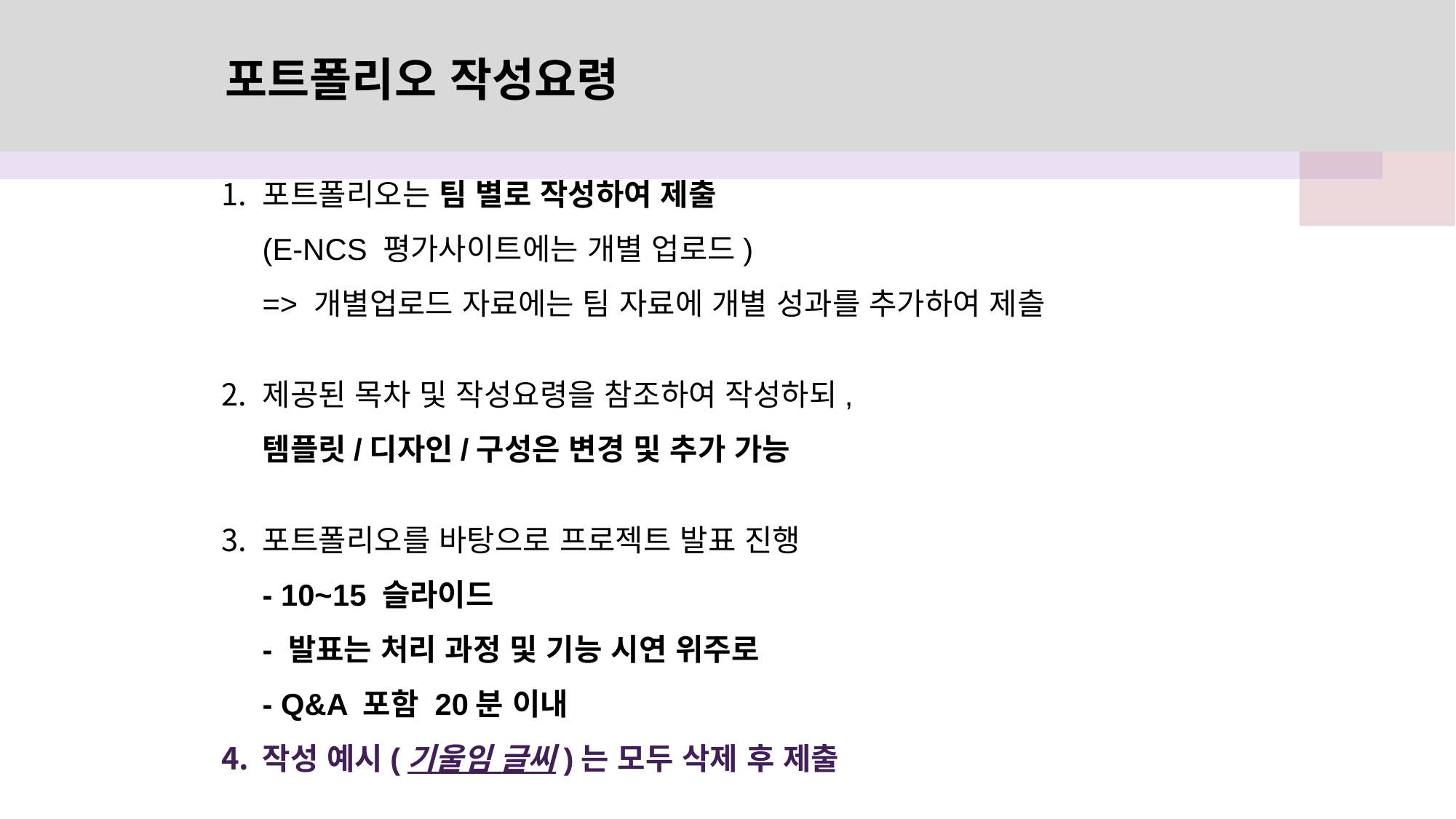

포트폴리오 작성요령
포트폴리오는 팀 별로 작성하여 제출
(E-NCS 평가사이트에는 개별 업로드)
=> 개별업로드 자료에는 팀 자료에 개별 성과를 추가하여 제츨

제공된 목차 및 작성요령을 참조하여 작성하되,
템플릿/디자인/구성은 변경 및 추가 가능

포트폴리오를 바탕으로 프로젝트 발표 진행
- 10~15 슬라이드
- 발표는 처리 과정 및 기능 시연 위주로
- Q&A 포함 20분 이내
작성 예시(기울임 글씨)는 모두 삭제 후 제출